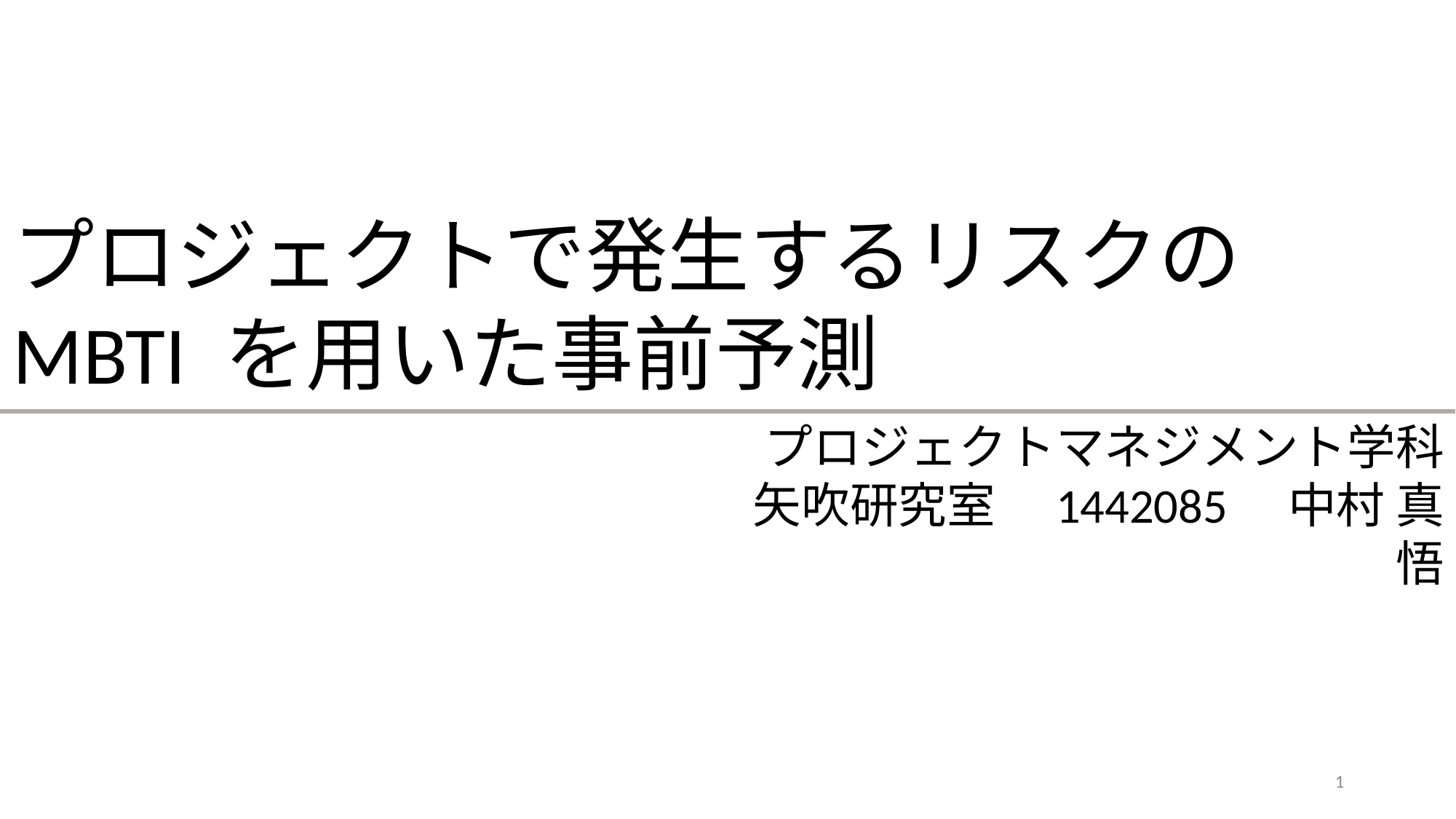

プロジェクトで発生するリスクの
MBTI を用いた事前予測
プロジェクトマネジメント学科
矢吹研究室　1442085　中村 真悟
1